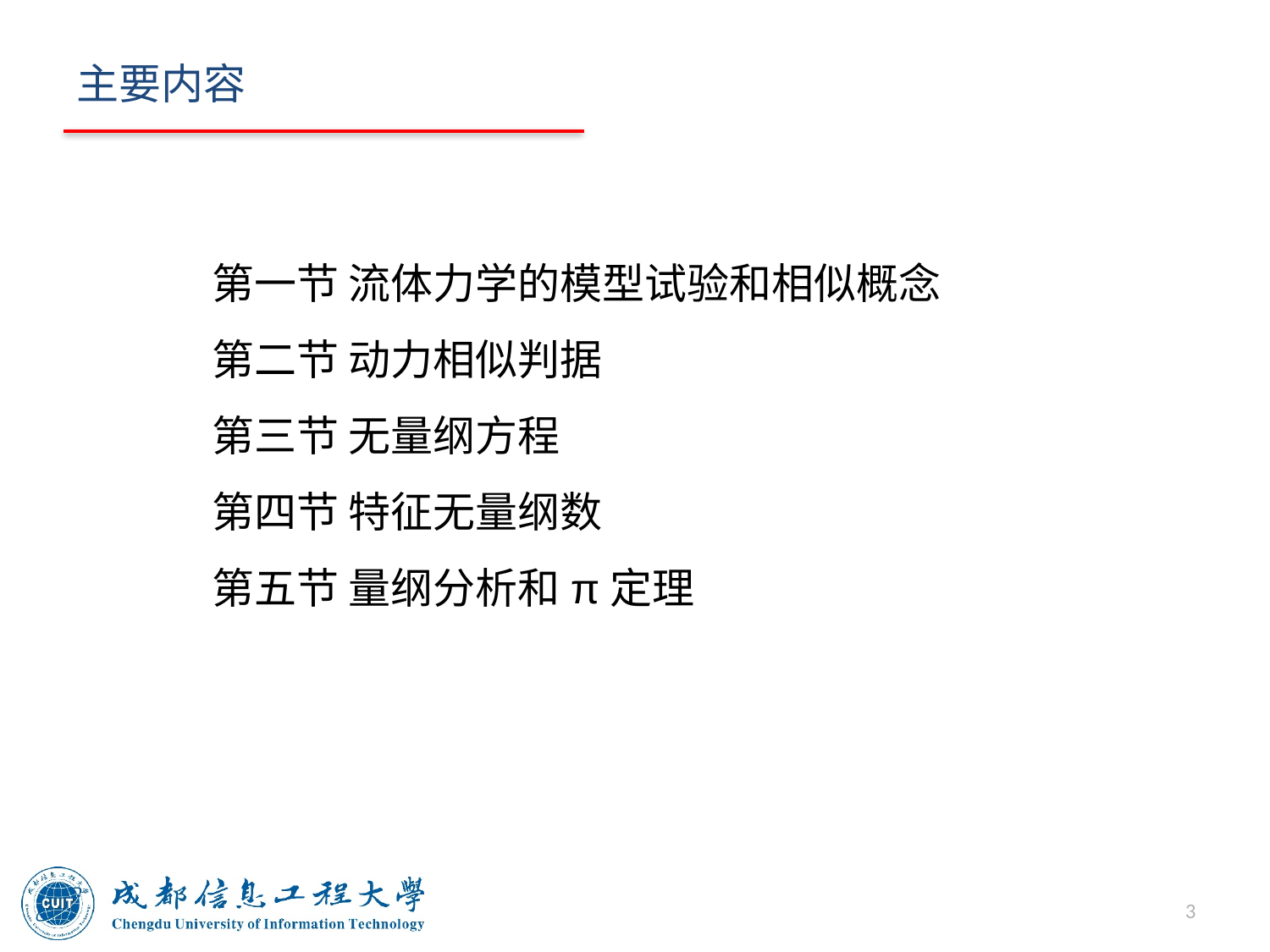

# 主要内容
第一节 流体力学的模型试验和相似概念
第二节 动力相似判据
第三节 无量纲方程
第四节 特征无量纲数
第五节 量纲分析和π定理
3